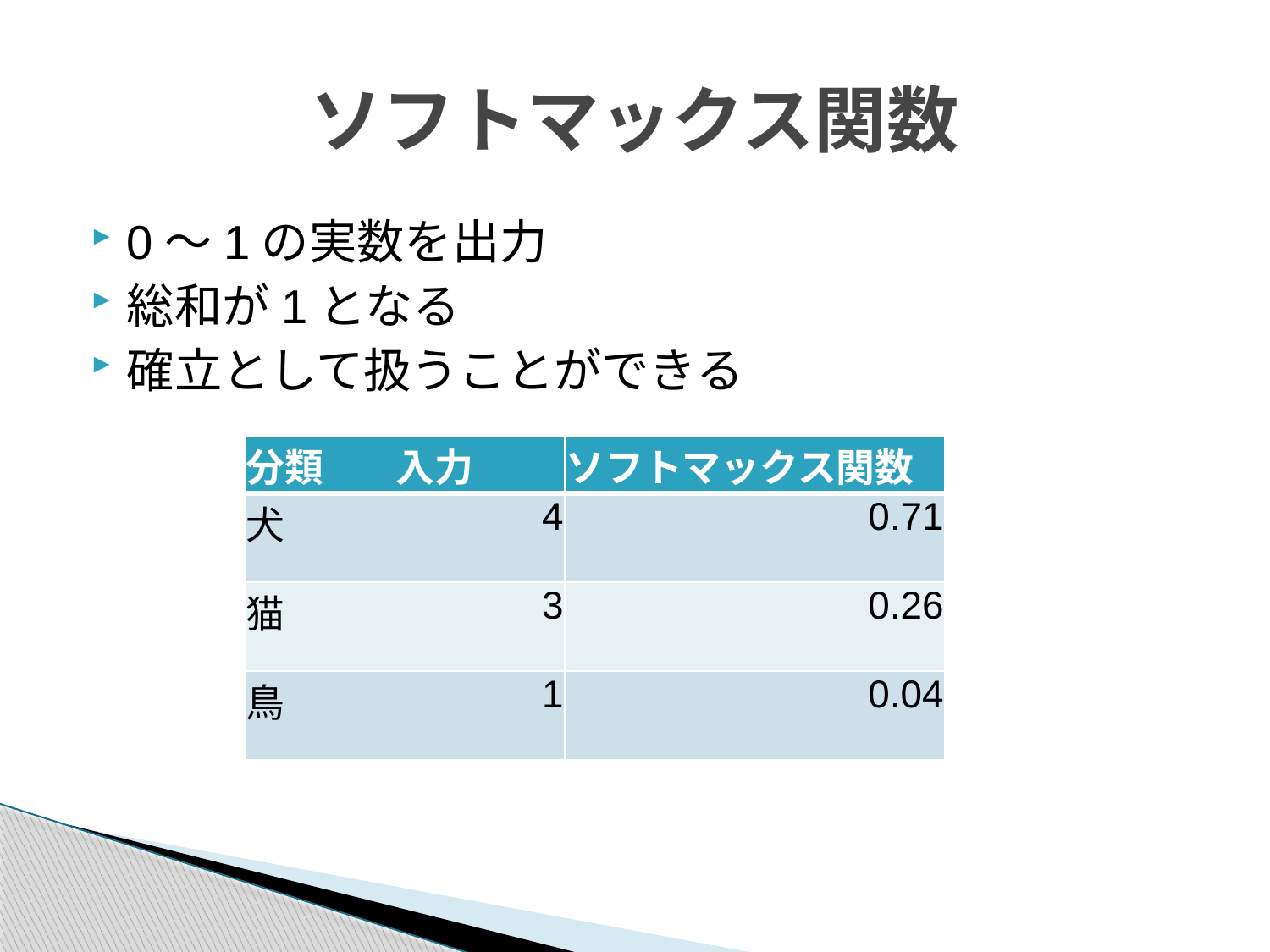

# ソフトマックス関数
0～1の実数を出力
総和が1となる
確立として扱うことができる
| 分類 | 入力 | ソフトマックス関数 |
| --- | --- | --- |
| 犬 | 4 | 0.71 |
| 猫 | 3 | 0.26 |
| 鳥 | 1 | 0.04 |